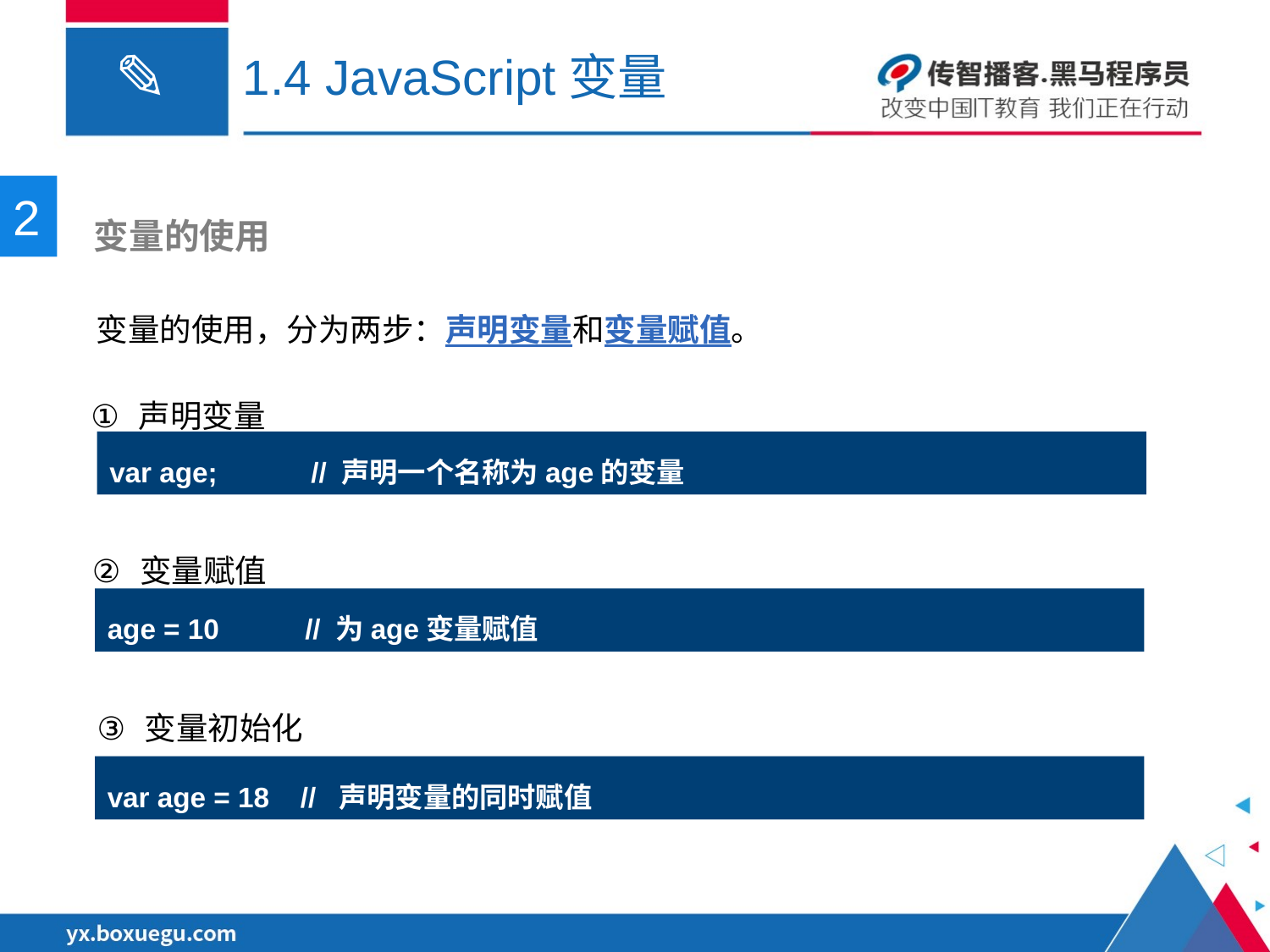

# 1.4 JavaScript变量

2
  变量的使用
变量的使用，分为两步：声明变量和变量赋值。
声明变量
var age;            // 声明一个名称为age的变量
变量赋值
age = 10           // 为age变量赋值
变量初始化
var age = 18    //  声明变量的同时赋值